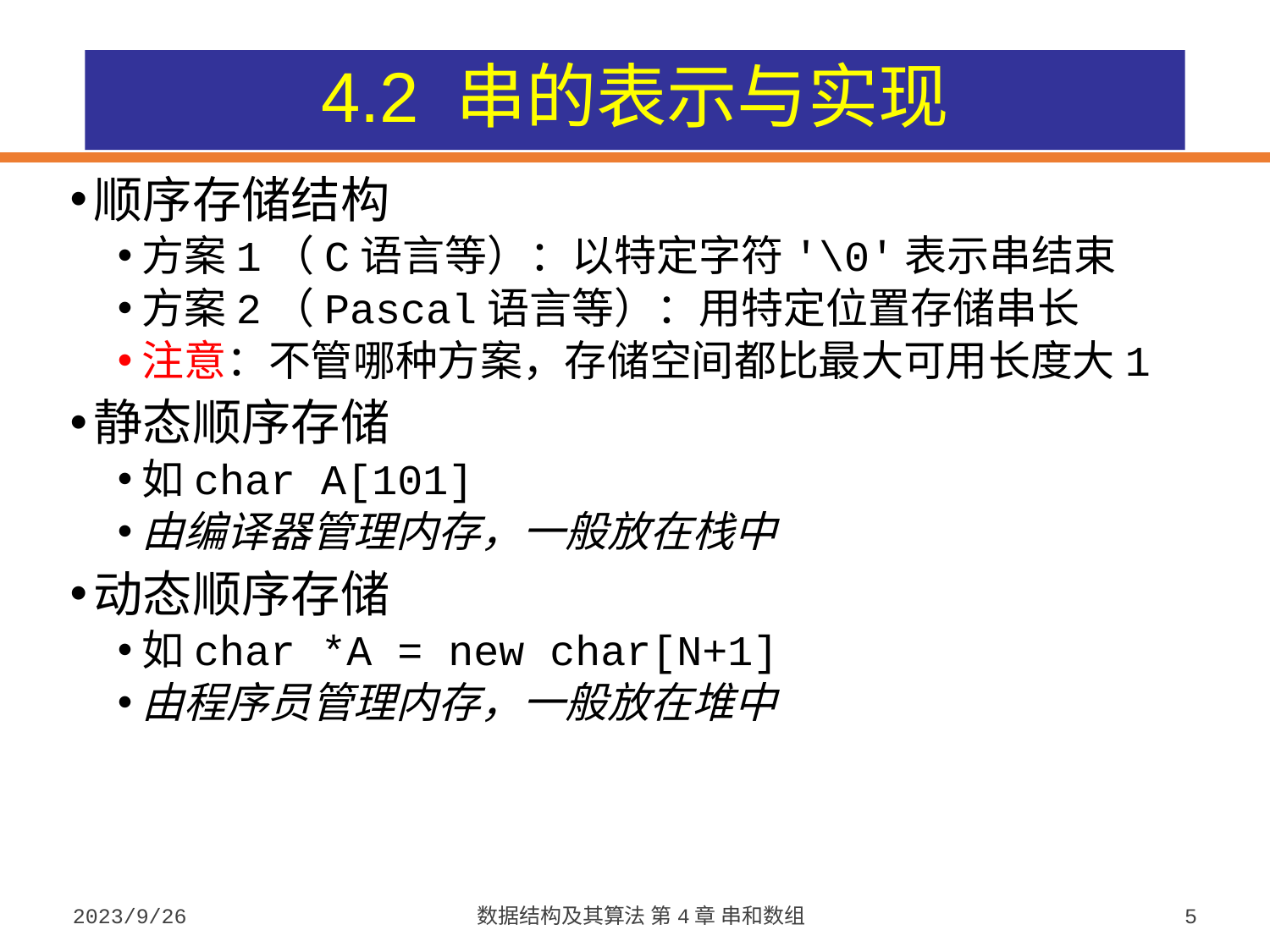

# 4.2 串的表示与实现
顺序存储结构
方案1（C语言等）：以特定字符'\0'表示串结束
方案2（Pascal语言等）：用特定位置存储串长
注意：不管哪种方案，存储空间都比最大可用长度大1
静态顺序存储
如char A[101]
由编译器管理内存，一般放在栈中
动态顺序存储
如char *A = new char[N+1]
由程序员管理内存，一般放在堆中
2023/9/26
数据结构及其算法 第4章 串和数组
5